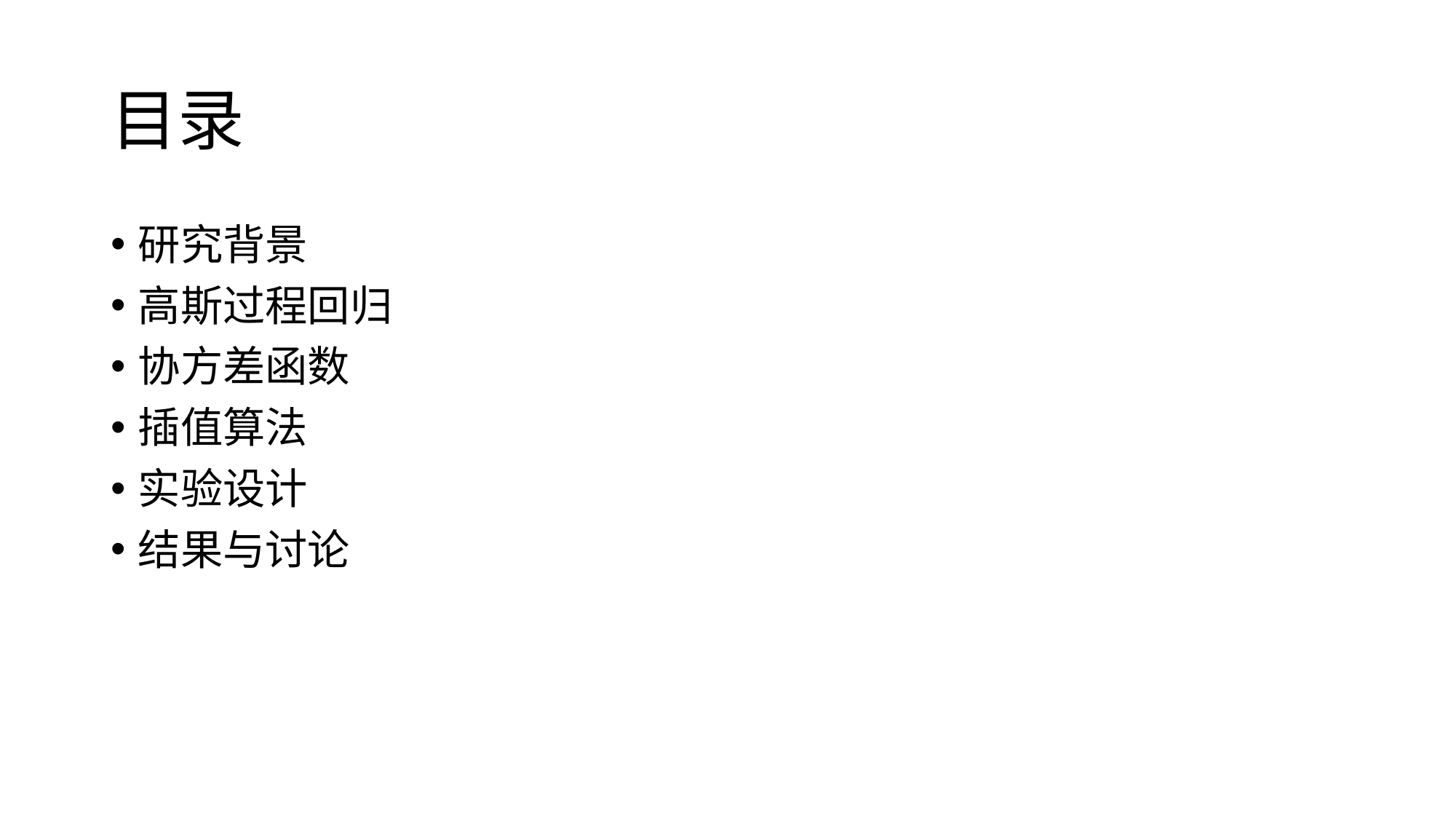

# 目录
研究背景
高斯过程回归
协方差函数
插值算法
实验设计
结果与讨论